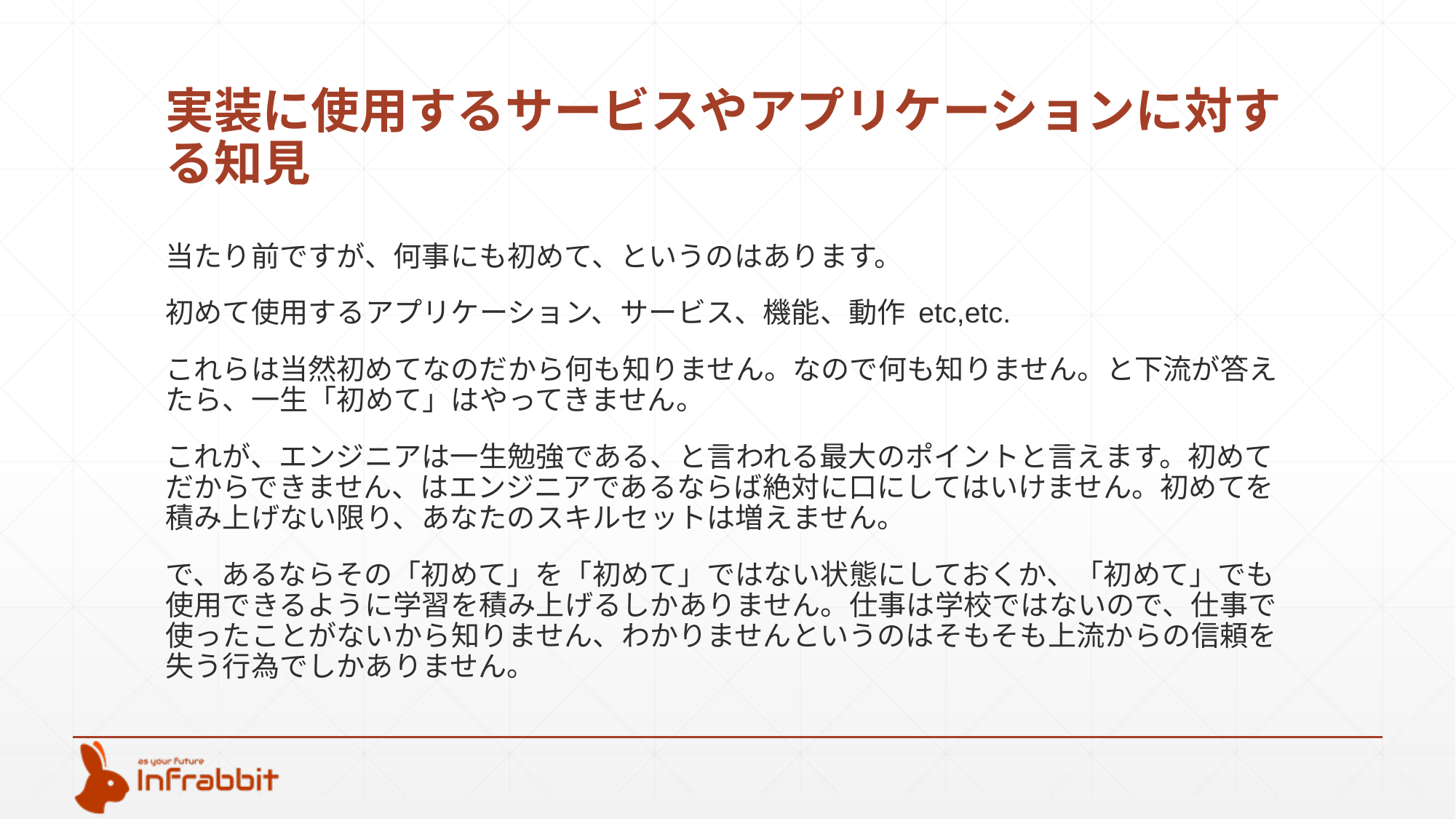

# 実装に使用するサービスやアプリケーションに対する知見
当たり前ですが、何事にも初めて、というのはあります。
初めて使用するアプリケーション、サービス、機能、動作 etc,etc.
これらは当然初めてなのだから何も知りません。なので何も知りません。と下流が答えたら、一生「初めて」はやってきません。
これが、エンジニアは一生勉強である、と言われる最大のポイントと言えます。初めてだからできません、はエンジニアであるならば絶対に口にしてはいけません。初めてを積み上げない限り、あなたのスキルセットは増えません。
で、あるならその「初めて」を「初めて」ではない状態にしておくか、「初めて」でも使用できるように学習を積み上げるしかありません。仕事は学校ではないので、仕事で使ったことがないから知りません、わかりませんというのはそもそも上流からの信頼を失う行為でしかありません。